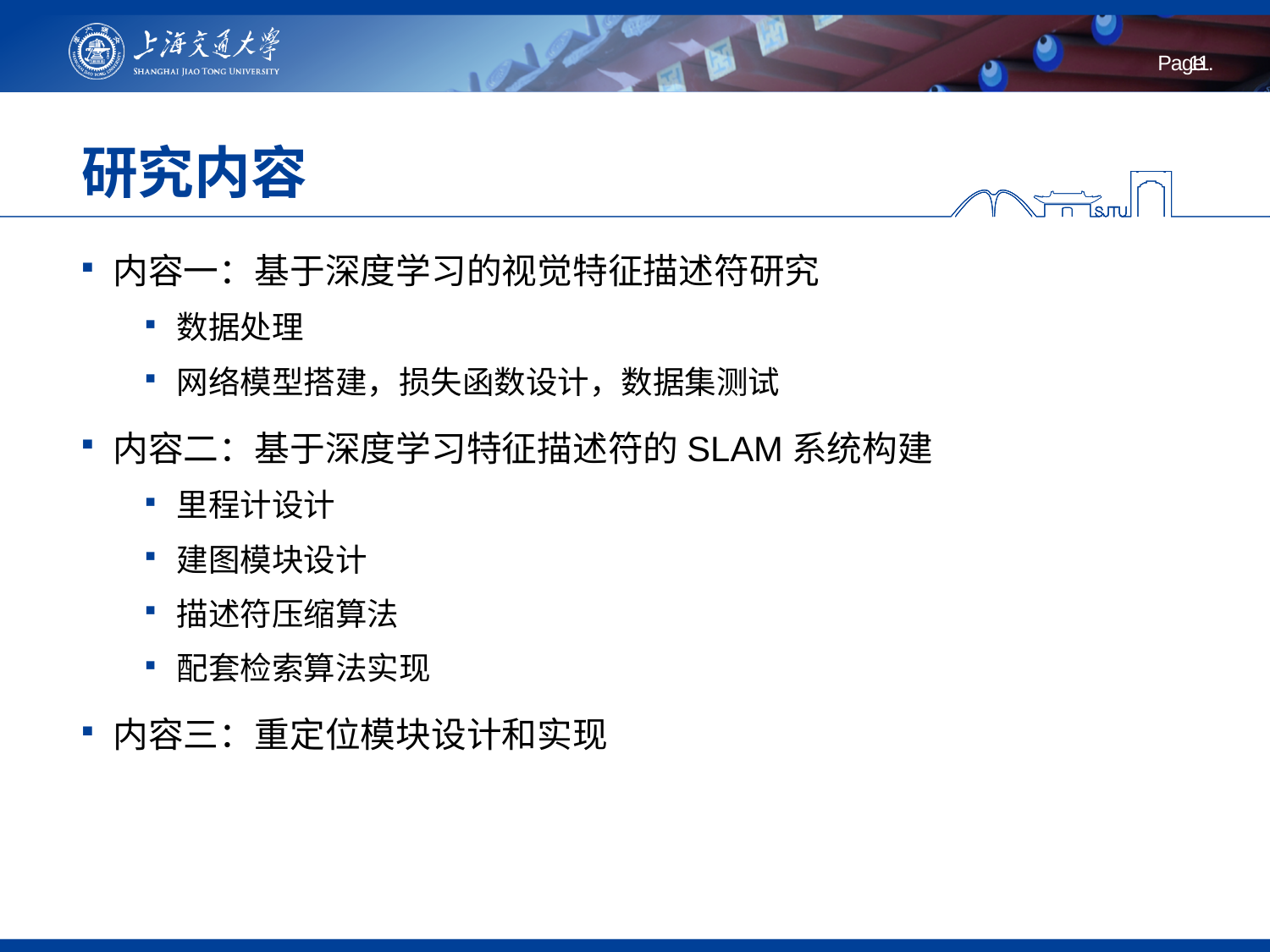

# 研究内容
内容一：基于深度学习的视觉特征描述符研究
数据处理
网络模型搭建，损失函数设计，数据集测试
内容二：基于深度学习特征描述符的SLAM系统构建
里程计设计
建图模块设计
描述符压缩算法
配套检索算法实现
内容三：重定位模块设计和实现